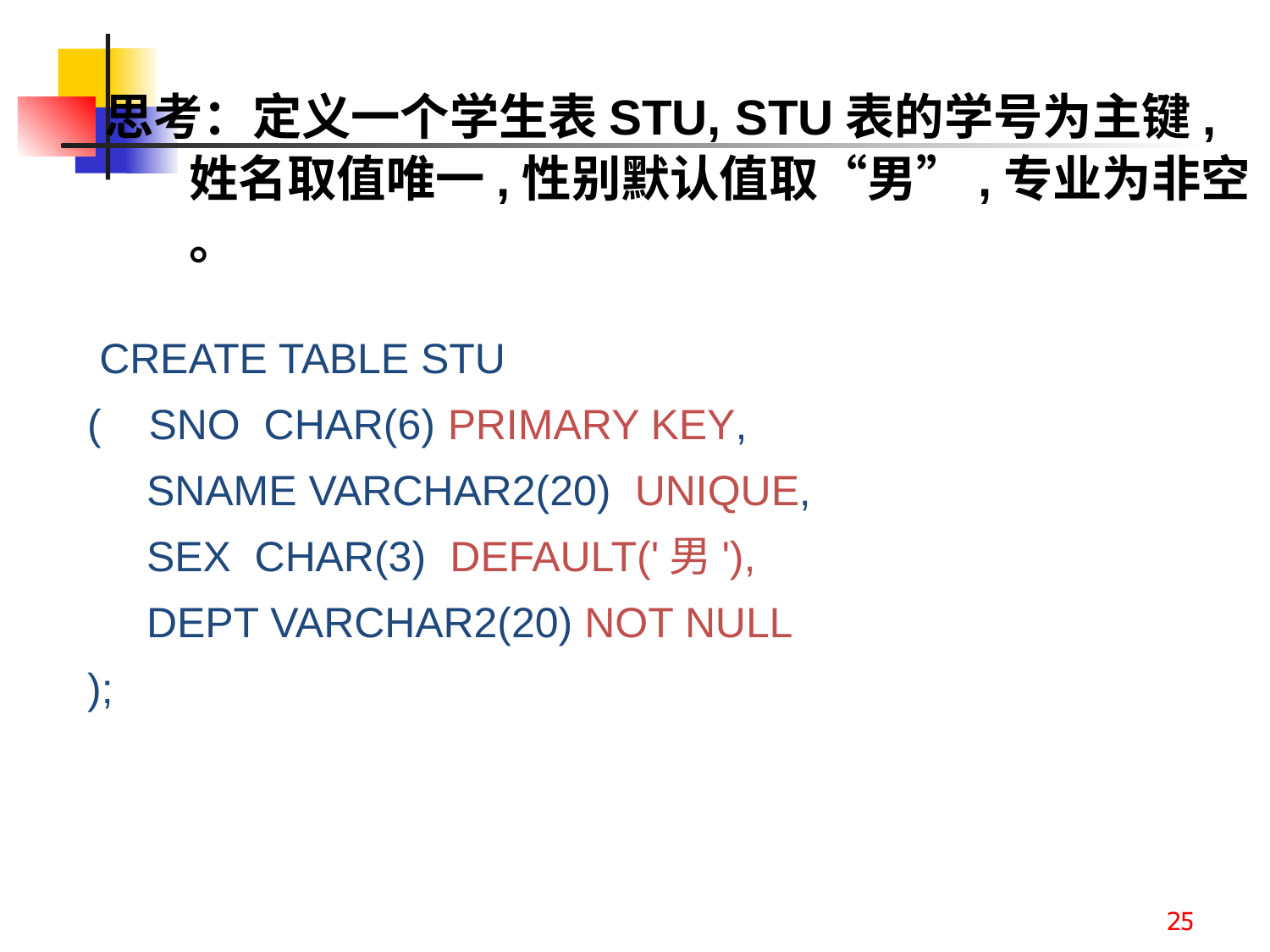

思考：定义一个学生表STU, STU表的学号为主键,姓名取值唯一,性别默认值取“男”,专业为非空 。

 CREATE TABLE STU
(    SNO  CHAR(6) PRIMARY KEY,
     SNAME VARCHAR2(20)  UNIQUE,
     SEX  CHAR(3)  DEFAULT('男'),
     DEPT VARCHAR2(20) NOT NULL
);
25